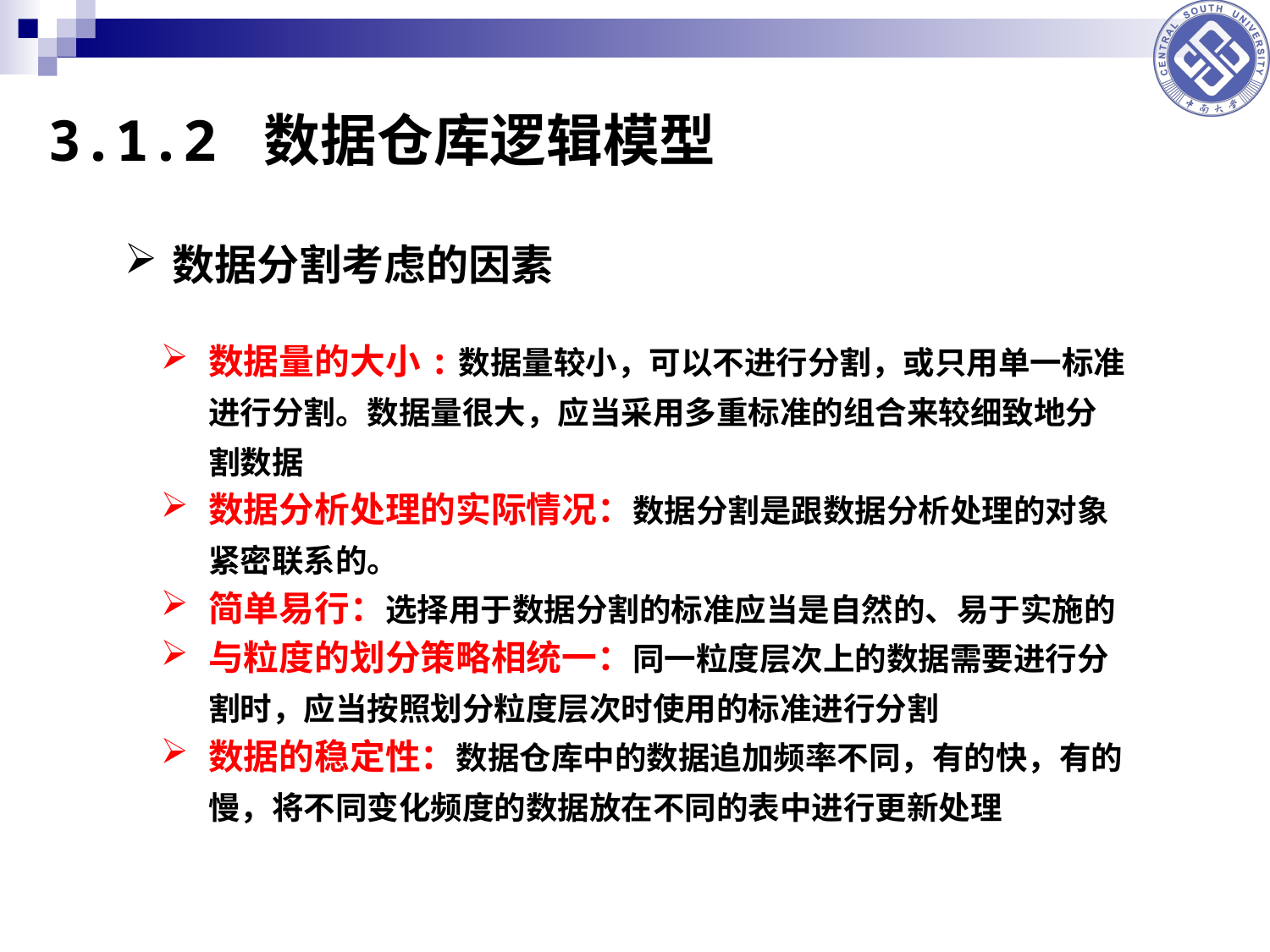

3.1.2 数据仓库逻辑模型
数据分割考虑的因素
数据量的大小:数据量较小，可以不进行分割，或只用单一标准进行分割。数据量很大，应当采用多重标准的组合来较细致地分割数据
数据分析处理的实际情况：数据分割是跟数据分析处理的对象紧密联系的。
简单易行：选择用于数据分割的标准应当是自然的、易于实施的
与粒度的划分策略相统一：同一粒度层次上的数据需要进行分割时，应当按照划分粒度层次时使用的标准进行分割
数据的稳定性：数据仓库中的数据追加频率不同，有的快，有的慢，将不同变化频度的数据放在不同的表中进行更新处理